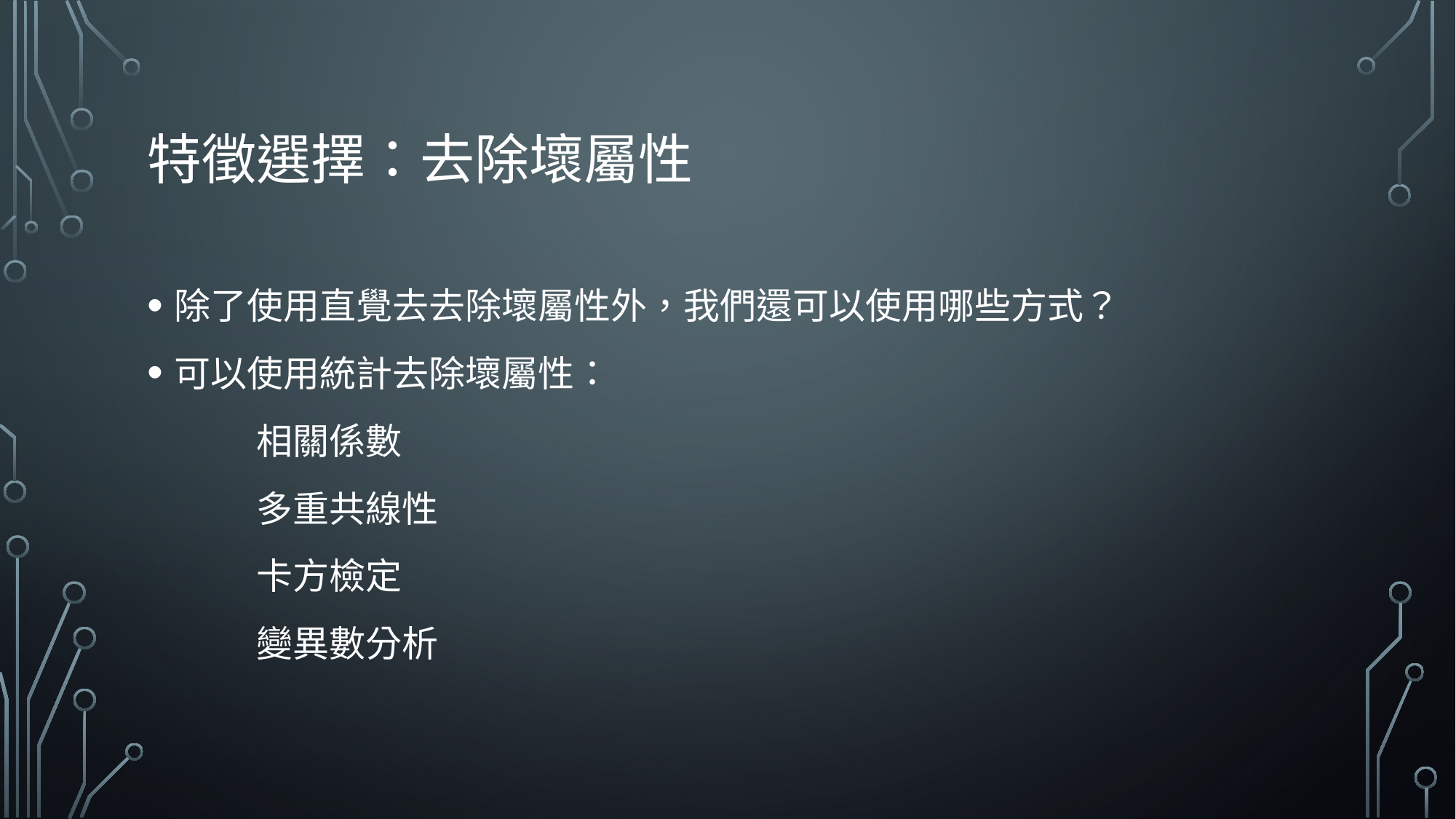

# 特徵選擇：去除壞屬性
除了使用直覺去去除壞屬性外，我們還可以使用哪些方式？
可以使用統計去除壞屬性：
	相關係數
	多重共線性
	卡方檢定
	變異數分析